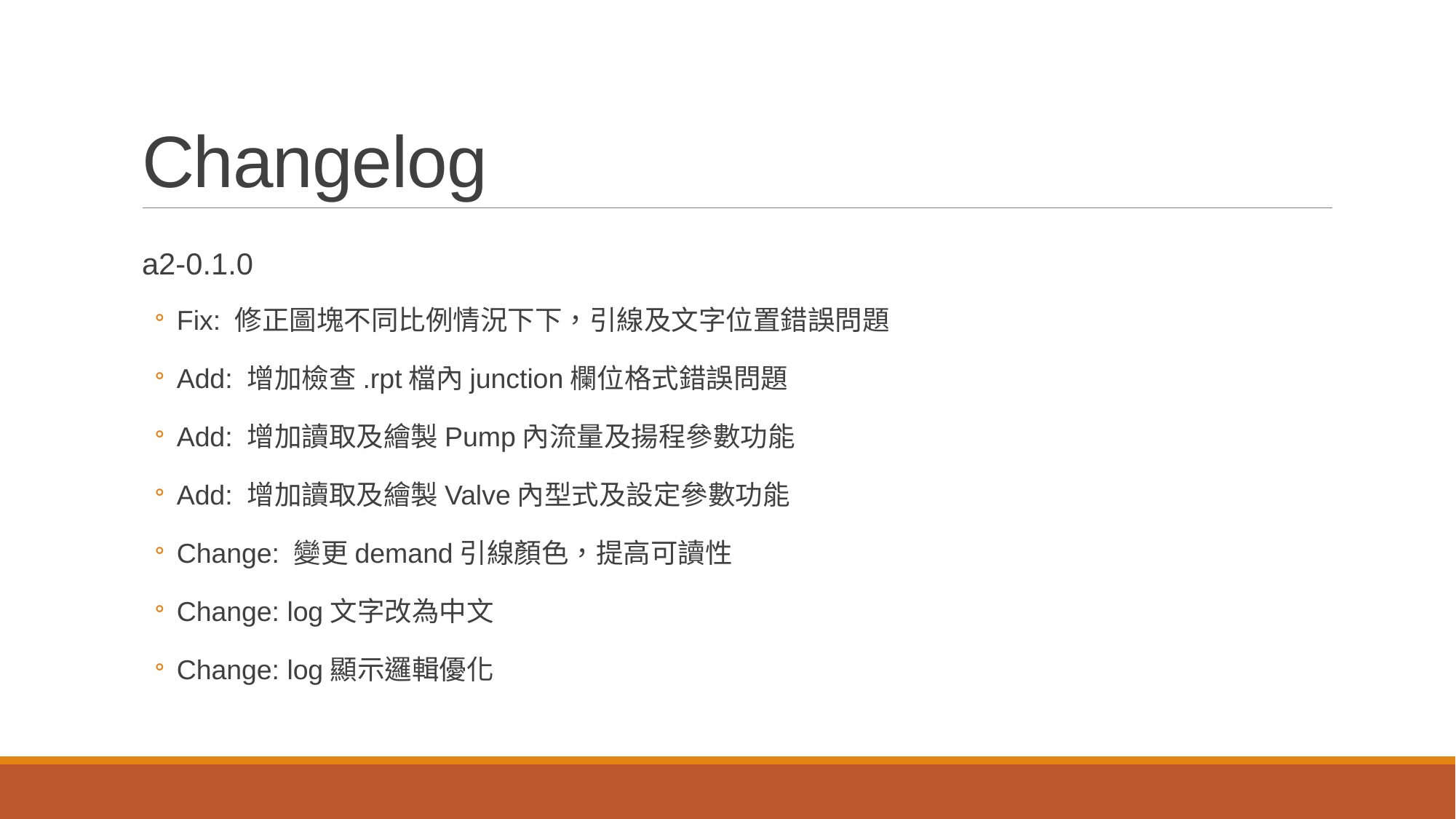

# Changelog
a2-0.1.0
Fix: 修正圖塊不同比例情況下下，引線及文字位置錯誤問題
Add: 增加檢查.rpt檔內junction欄位格式錯誤問題
Add: 增加讀取及繪製Pump內流量及揚程參數功能
Add: 增加讀取及繪製Valve內型式及設定參數功能
Change: 變更demand引線顏色，提高可讀性
Change: log文字改為中文
Change: log顯示邏輯優化